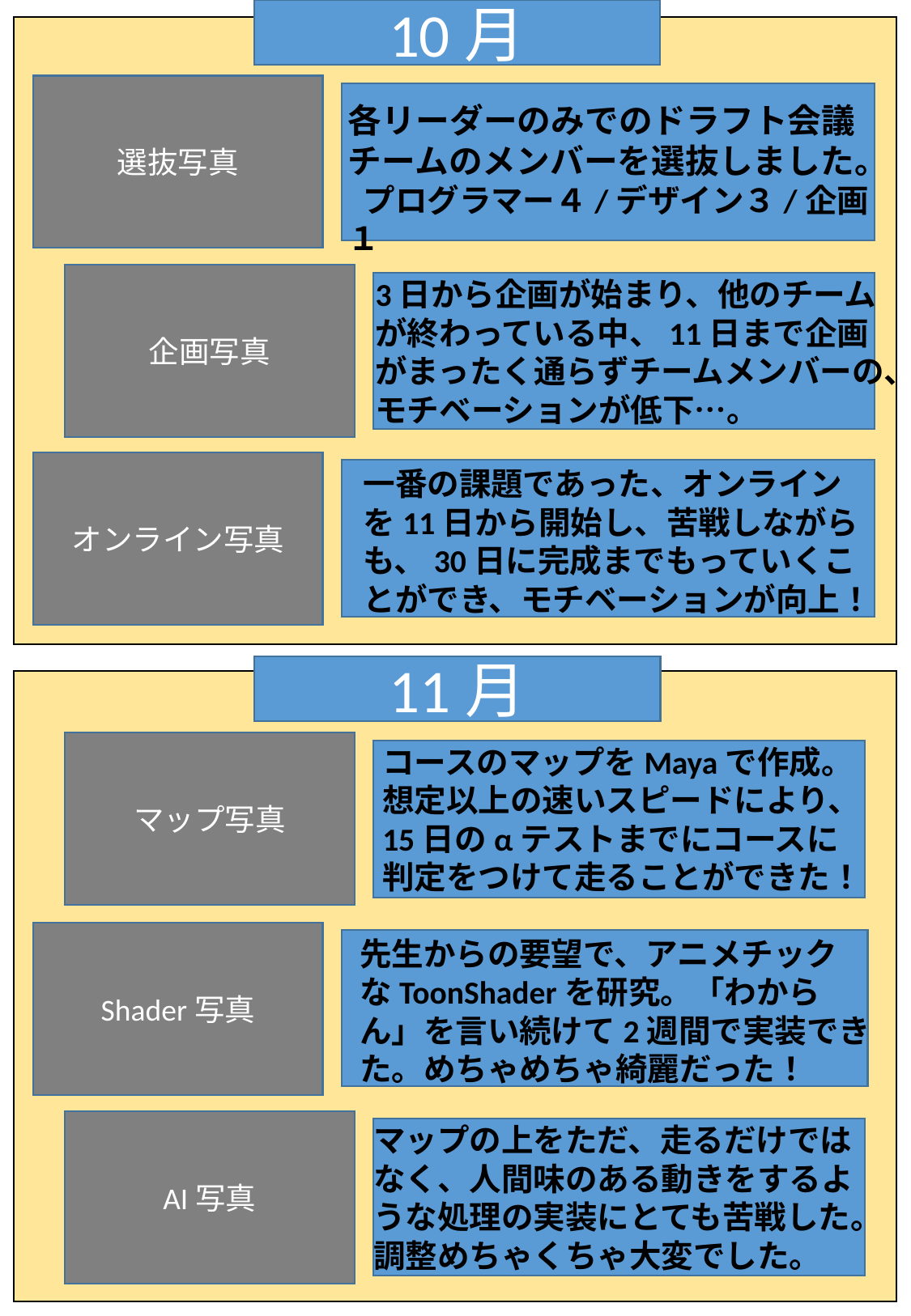

10月

選抜写真

各リーダーのみでのドラフト会議
チームのメンバーを選抜しました。
 プログラマー４/デザイン３/企画１
企画写真
3日から企画が始まり、他のチームが終わっている中、11日まで企画がまったく通らずチームメンバーの、モチベーションが低下…。

オンライン写真
一番の課題であった、オンライン
を11日から開始し、苦戦しながら
も、30日に完成までもっていくこ
とができ、モチベーションが向上！

11月

マップ写真
コースのマップをMayaで作成。
想定以上の速いスピードにより、
15日のαテストまでにコースに
判定をつけて走ることができた！

Shader写真
先生からの要望で、アニメチック
なToonShaderを研究。「わからん」を言い続けて2週間で実装できた。めちゃめちゃ綺麗だった！

AI写真
マップの上をただ、走るだけではなく、人間味のある動きをするような処理の実装にとても苦戦した。
調整めちゃくちゃ大変でした。